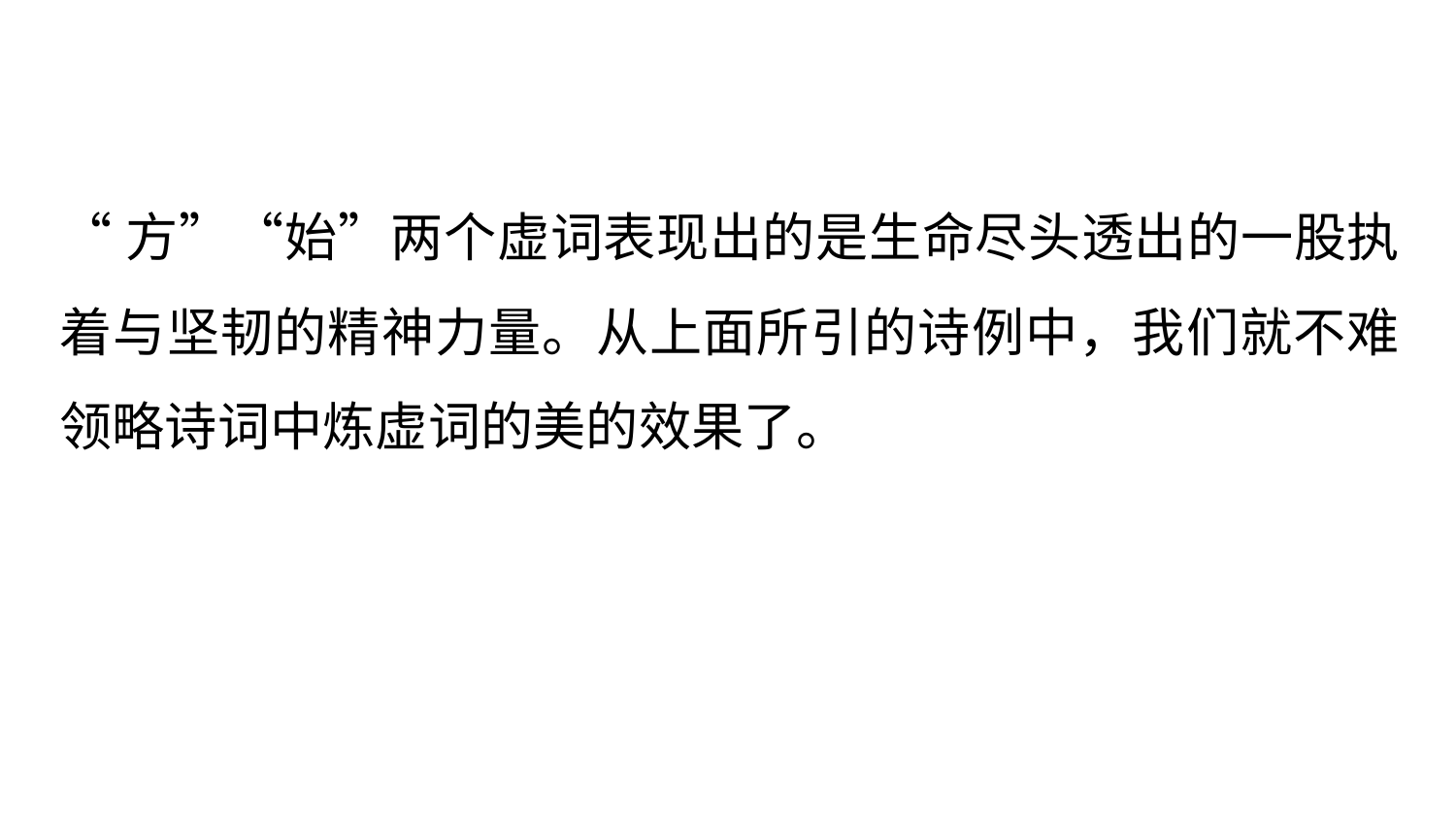

“方”“始”两个虚词表现出的是生命尽头透出的一股执着与坚韧的精神力量。从上面所引的诗例中，我们就不难领略诗词中炼虚词的美的效果了。